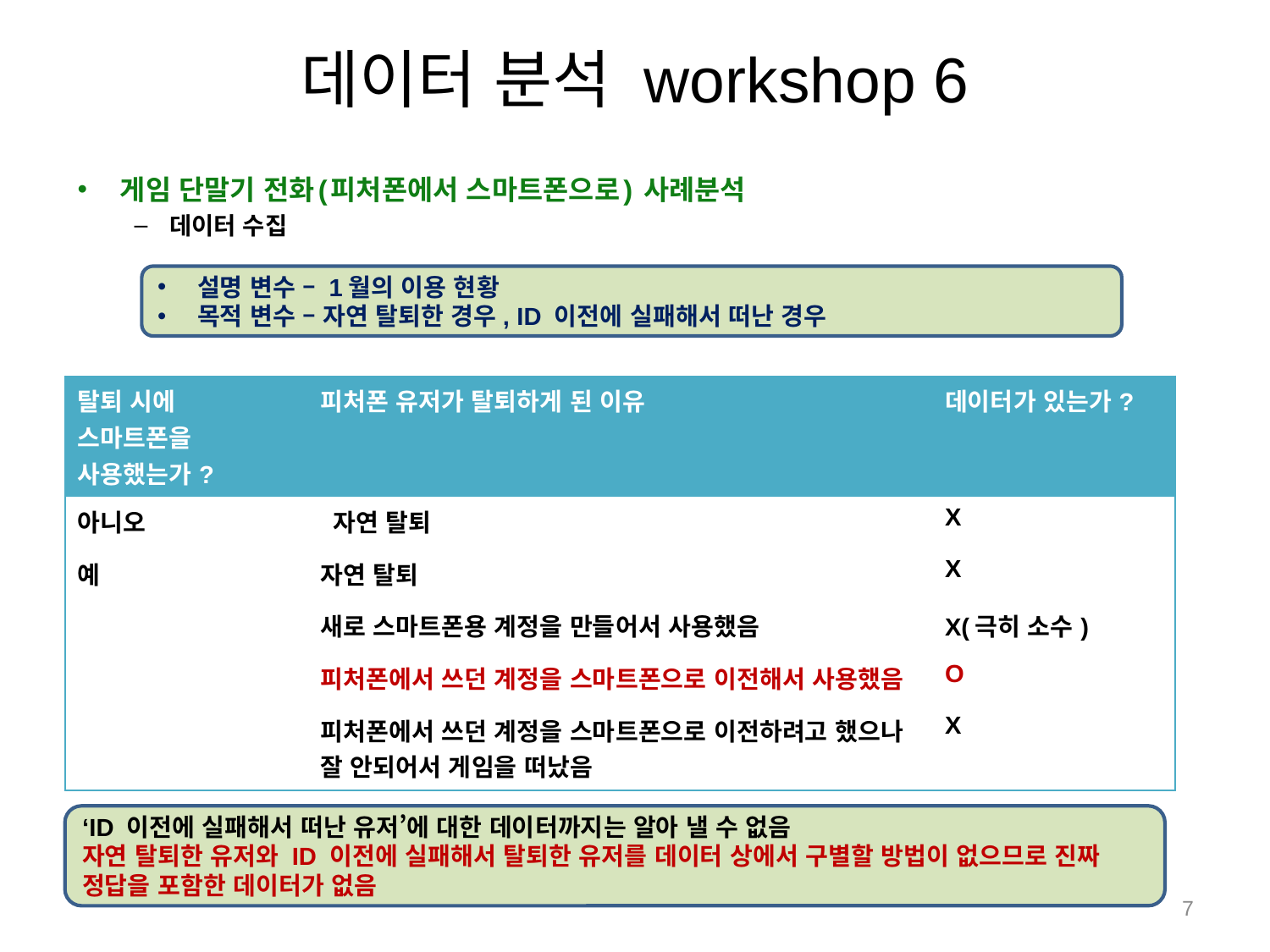

# 데이터 분석 workshop 6
게임 단말기 전화(피처폰에서 스마트폰으로) 사례분석
데이터 수집
설명 변수 – 1월의 이용 현황
목적 변수 – 자연 탈퇴한 경우, ID 이전에 실패해서 떠난 경우
| 탈퇴 시에 스마트폰을 사용했는가? | 피처폰 유저가 탈퇴하게 된 이유 | 데이터가 있는가? |
| --- | --- | --- |
| 아니오 | 자연 탈퇴 | X |
| 예 | 자연 탈퇴 | X |
|  | 새로 스마트폰용 계정을 만들어서 사용했음 | X(극히 소수) |
|  | 피처폰에서 쓰던 계정을 스마트폰으로 이전해서 사용했음 | O |
|  | 피처폰에서 쓰던 계정을 스마트폰으로 이전하려고 했으나 잘 안되어서 게임을 떠났음 | X |
‘ID 이전에 실패해서 떠난 유저’에 대한 데이터까지는 알아 낼 수 없음
자연 탈퇴한 유저와 ID 이전에 실패해서 탈퇴한 유저를 데이터 상에서 구별할 방법이 없으므로 진짜 정답을 포함한 데이터가 없음
7